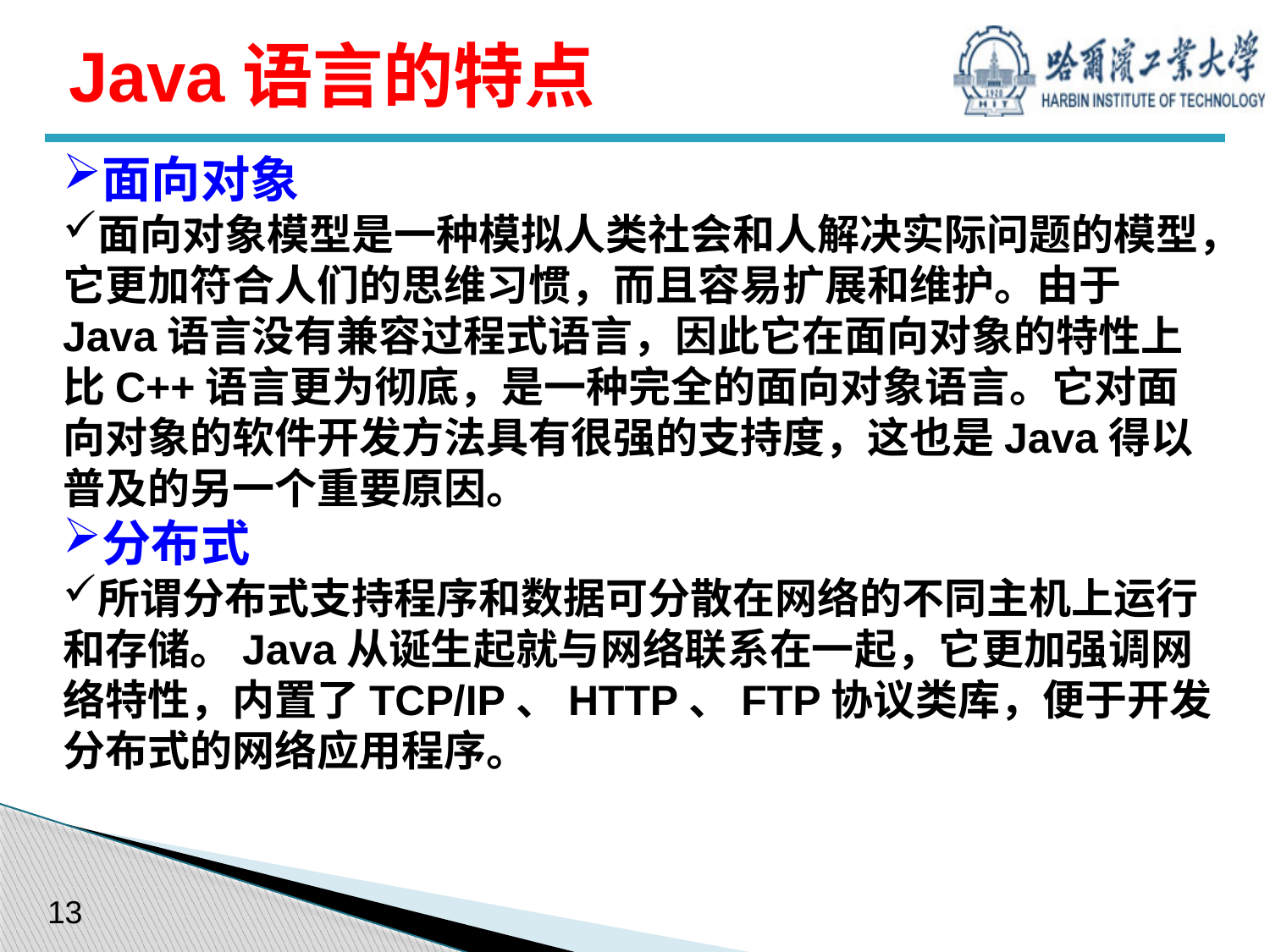

# Java语言的特点
面向对象
面向对象模型是一种模拟人类社会和人解决实际问题的模型，它更加符合人们的思维习惯，而且容易扩展和维护。由于Java语言没有兼容过程式语言，因此它在面向对象的特性上比C++语言更为彻底，是一种完全的面向对象语言。它对面向对象的软件开发方法具有很强的支持度，这也是Java得以普及的另一个重要原因。
分布式
所谓分布式支持程序和数据可分散在网络的不同主机上运行和存储。Java从诞生起就与网络联系在一起，它更加强调网络特性，内置了TCP/IP、HTTP、FTP协议类库，便于开发分布式的网络应用程序。